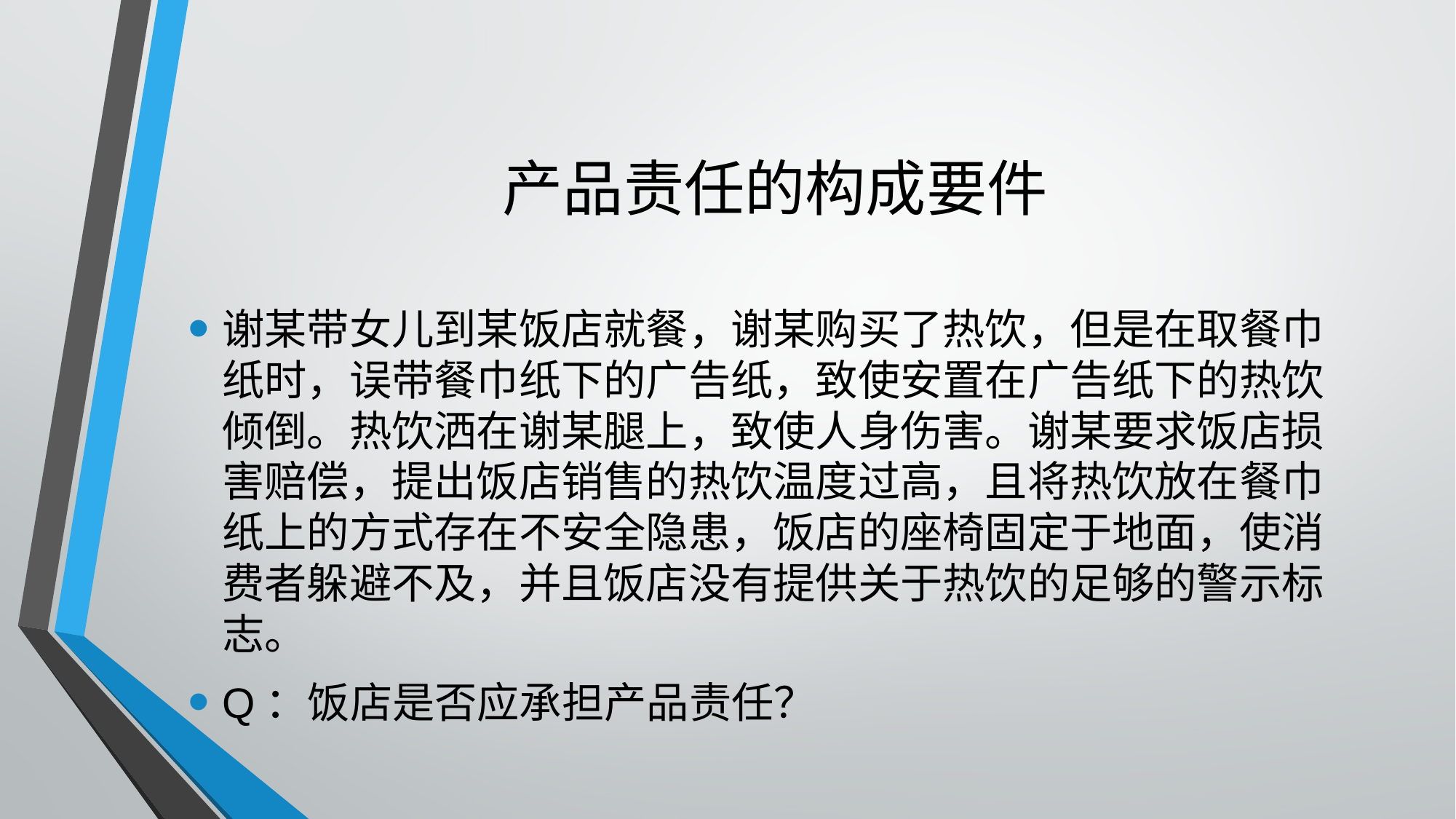

# 产品责任的构成要件
谢某带女儿到某饭店就餐，谢某购买了热饮，但是在取餐巾纸时，误带餐巾纸下的广告纸，致使安置在广告纸下的热饮倾倒。热饮洒在谢某腿上，致使人身伤害。谢某要求饭店损害赔偿，提出饭店销售的热饮温度过高，且将热饮放在餐巾纸上的方式存在不安全隐患，饭店的座椅固定于地面，使消费者躲避不及，并且饭店没有提供关于热饮的足够的警示标志。
Q：饭店是否应承担产品责任？